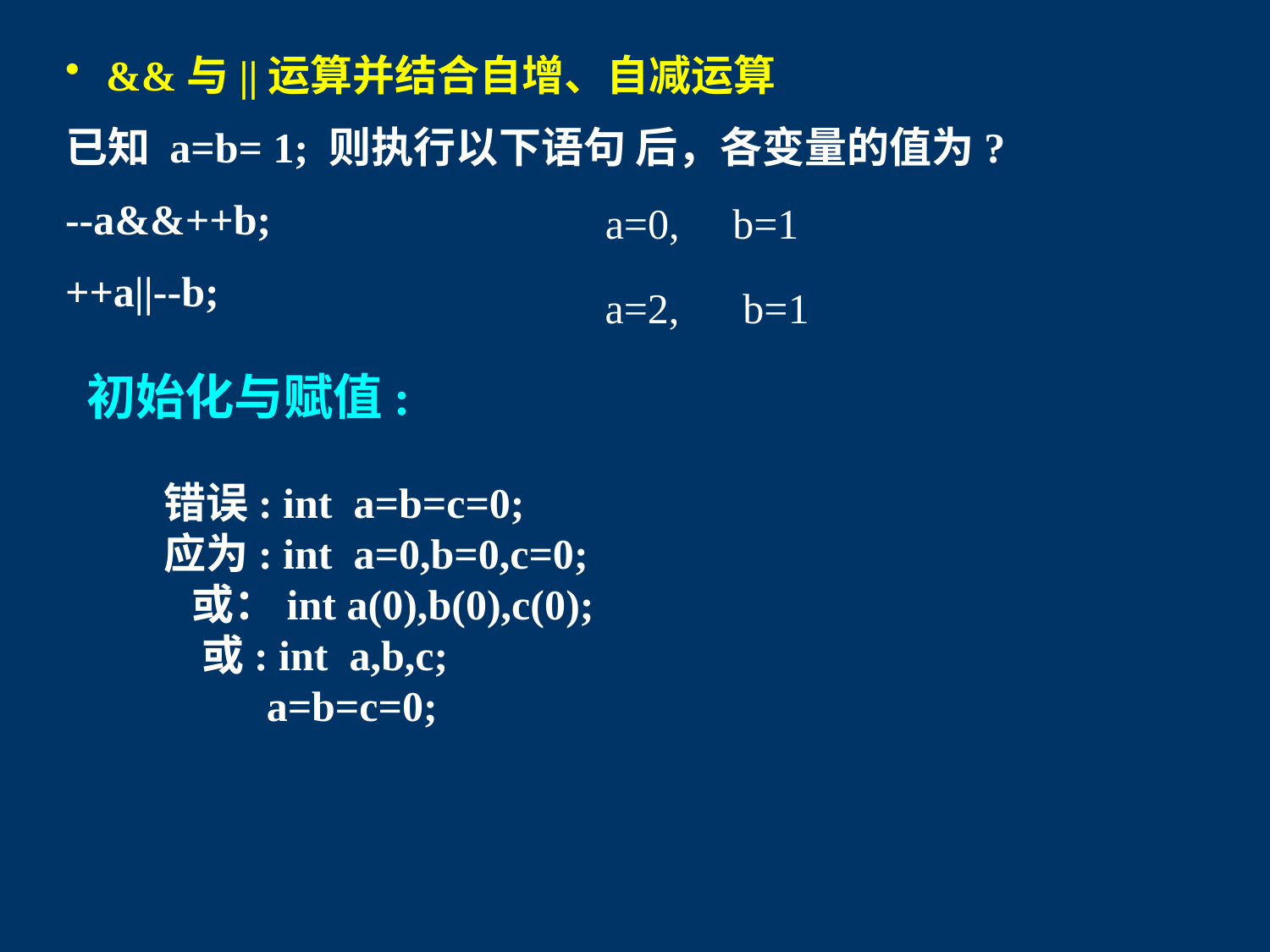

&&与||运算并结合自增、自减运算
已知 a=b= 1; 则执行以下语句 后，各变量的值为?
--a&&++b;
++a||--b;
a=0,     b=1
a=2,      b=1
初始化与赋值:

       错误: int  a=b=c=0;
       应为: int  a=0,b=0,c=0;
          或：int a(0),b(0),c(0);
           或: int  a,b,c;
                 a=b=c=0;